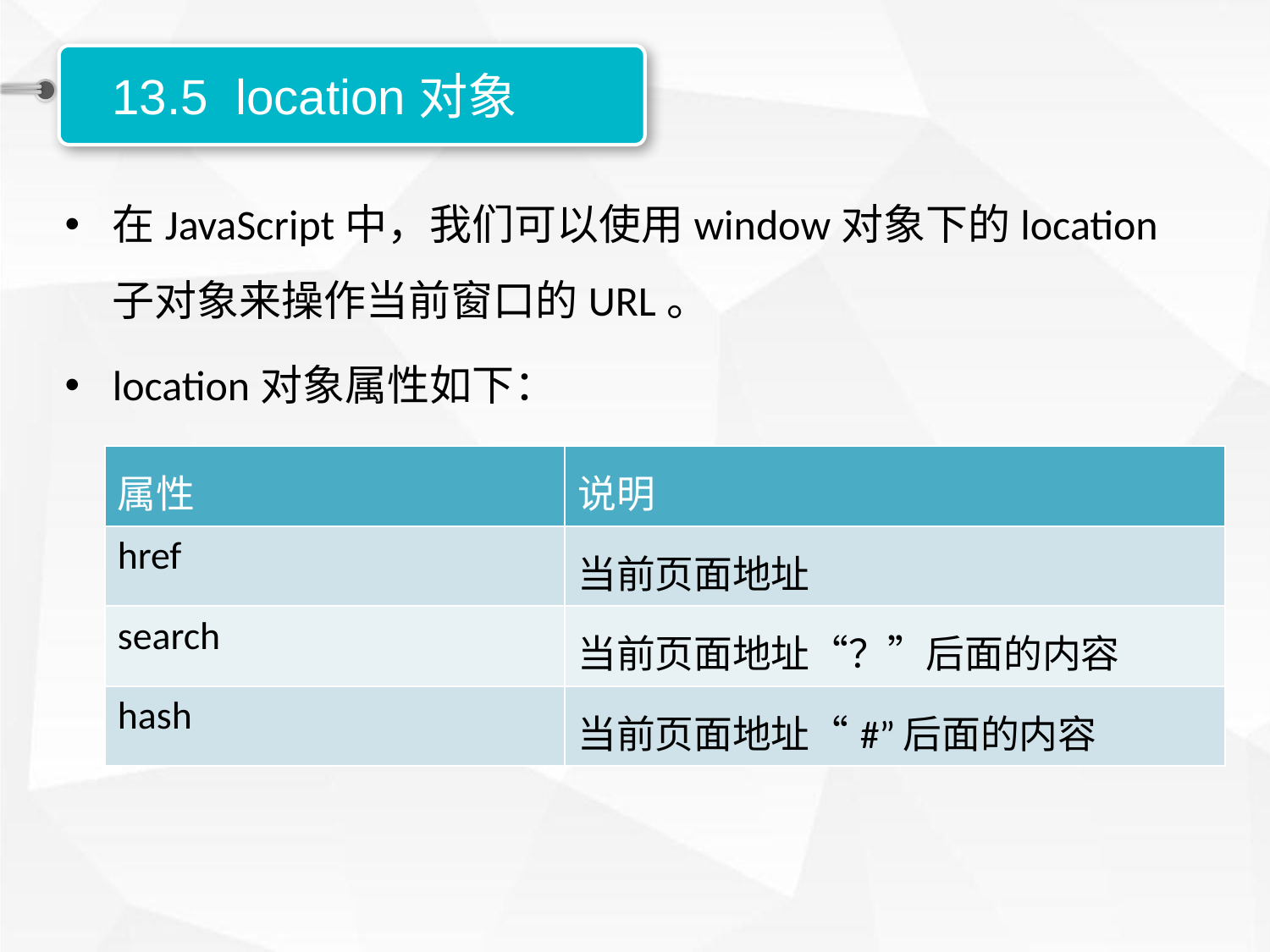

13.5  location对象

在JavaScript中，我们可以使用window对象下的location子对象来操作当前窗口的URL。
location对象属性如下：
| 属性 | 说明 |
| --- | --- |
| href | 当前页面地址 |
| search | 当前页面地址“？”后面的内容 |
| hash | 当前页面地址“#”后面的内容 |